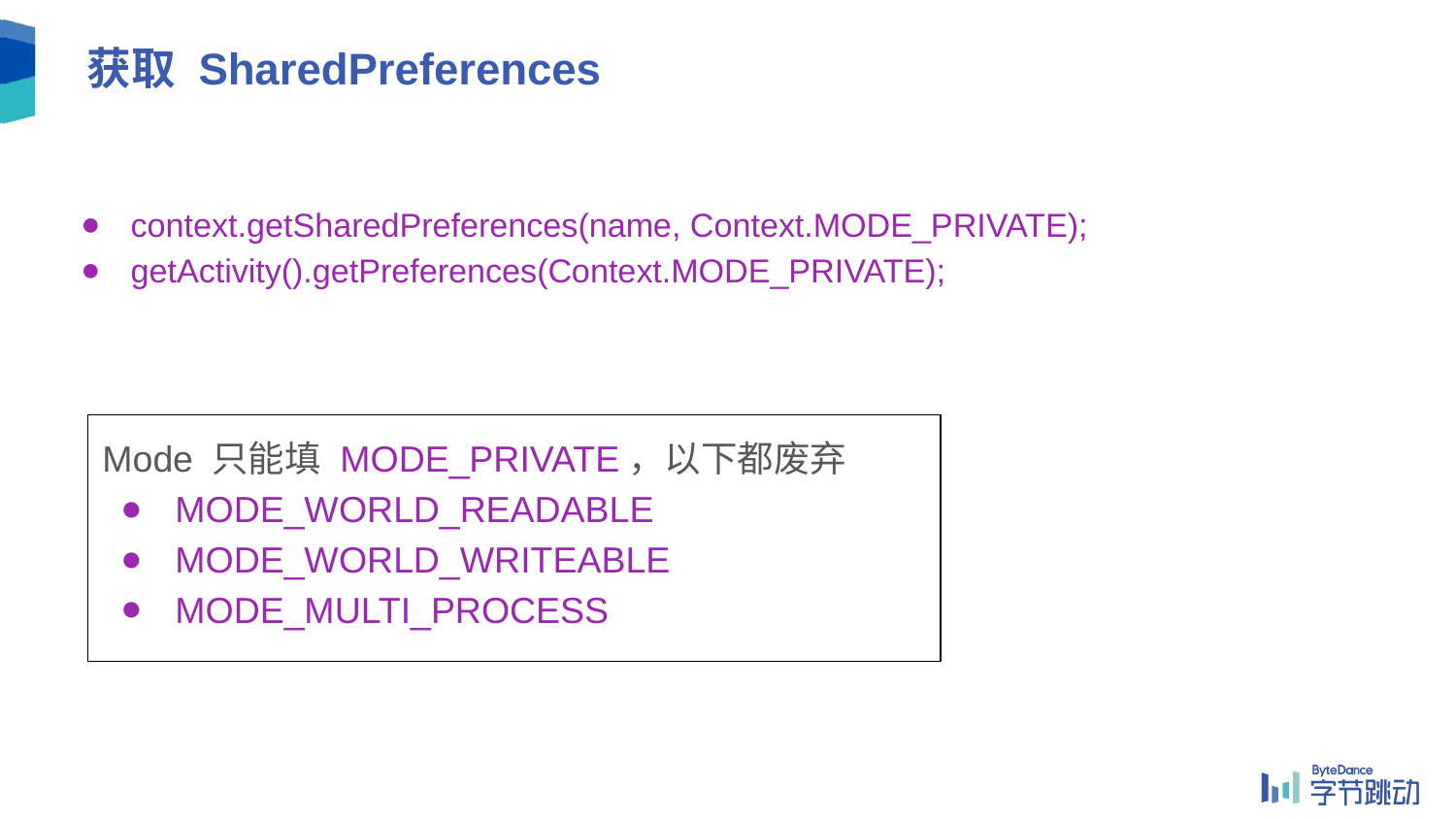

# 获取 SharedPreferences
context.getSharedPreferences(name, Context.MODE_PRIVATE);
getActivity().getPreferences(Context.MODE_PRIVATE);

Mode 只能填 MODE_PRIVATE，以下都废弃
MODE_WORLD_READABLE
MODE_WORLD_WRITEABLE
MODE_MULTI_PROCESS